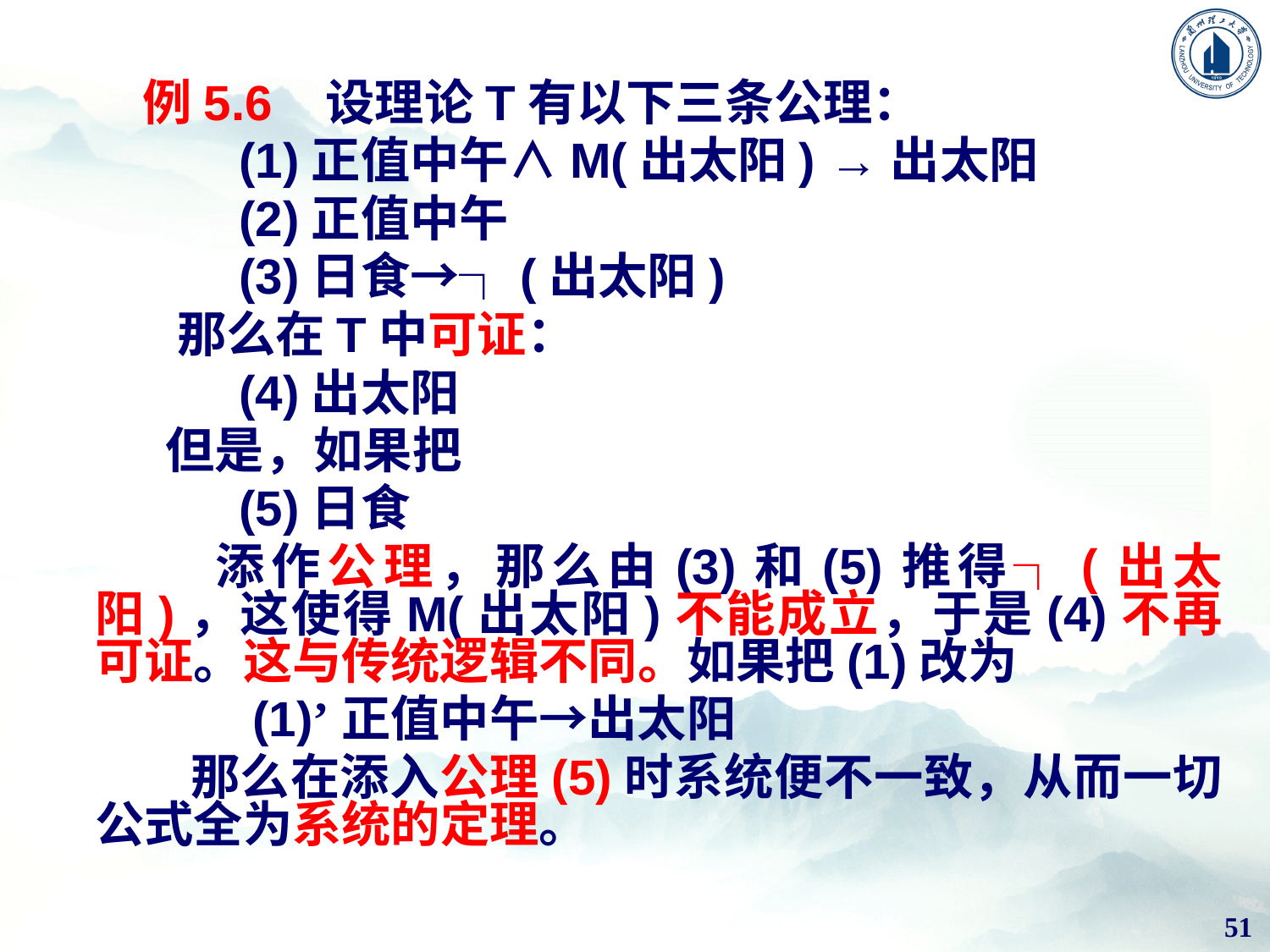

例5.6   设理论T有以下三条公理：
       (1)正值中午∧M(出太阳) →出太阳
       (2)正值中午
       (3)日食→┐(出太阳)
  那么在T中可证：
       (4)出太阳
 但是，如果把
       (5)日食
   添作公理，那么由(3)和(5)推得┐(出太阳)，这使得M(出太阳)不能成立，于是(4)不再可证。这与传统逻辑不同。如果把(1)改为
        (1)’正值中午→出太阳
   那么在添入公理(5)时系统便不一致，从而一切公式全为系统的定理。
51